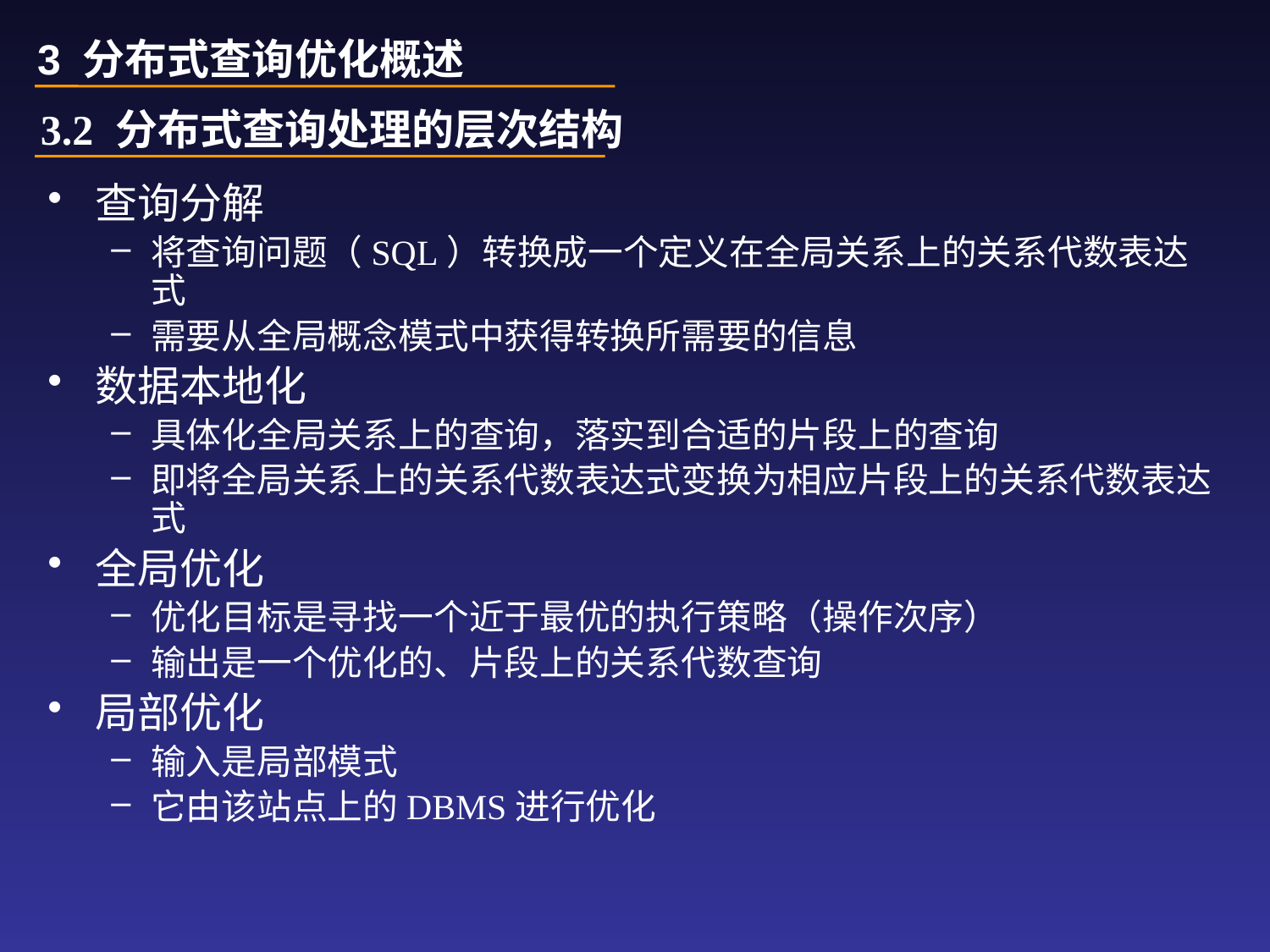

3 分布式查询优化概述

3.2 分布式查询处理的层次结构

查询分解
将查询问题（SQL）转换成一个定义在全局关系上的关系代数表达式
需要从全局概念模式中获得转换所需要的信息
数据本地化
具体化全局关系上的查询，落实到合适的片段上的查询
即将全局关系上的关系代数表达式变换为相应片段上的关系代数表达式
全局优化
优化目标是寻找一个近于最优的执行策略（操作次序）
输出是一个优化的、片段上的关系代数查询
局部优化
输入是局部模式
它由该站点上的DBMS进行优化